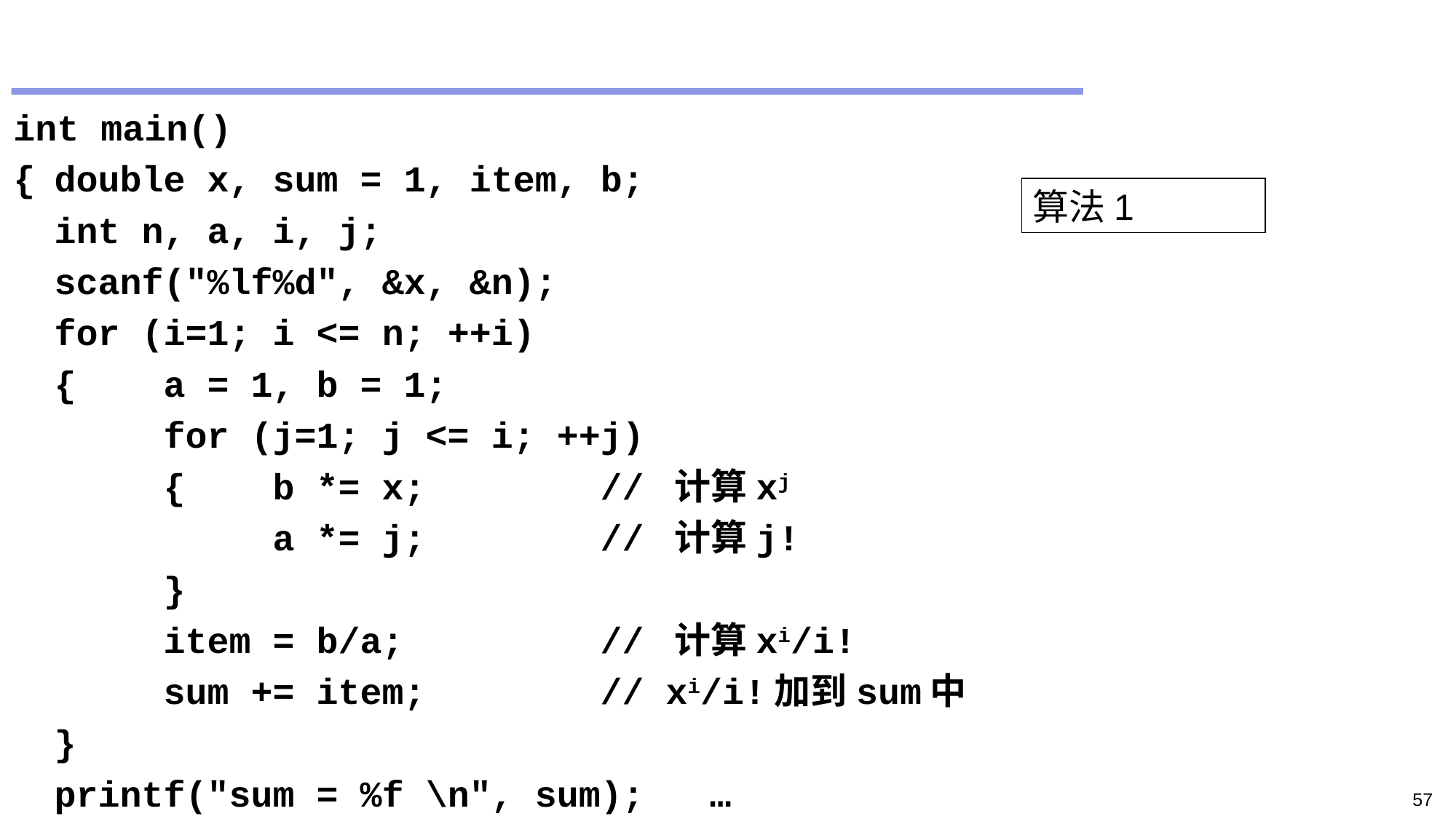

#
int main()
{	double x, sum = 1, item, b;
	int n, a, i, j;
	scanf("%lf%d", &x, &n);
	for (i=1; i <= n; ++i)
	{	a = 1, b = 1;
		for (j=1; j <= i; ++j)
		{	b *= x;		// 计算xj
			a *= j;		// 计算j!
		}
		item = b/a;		// 计算xi/i!
		sum += item;		// xi/i!加到sum中
	}
	printf("sum = %f \n", sum);	…

算法1
57